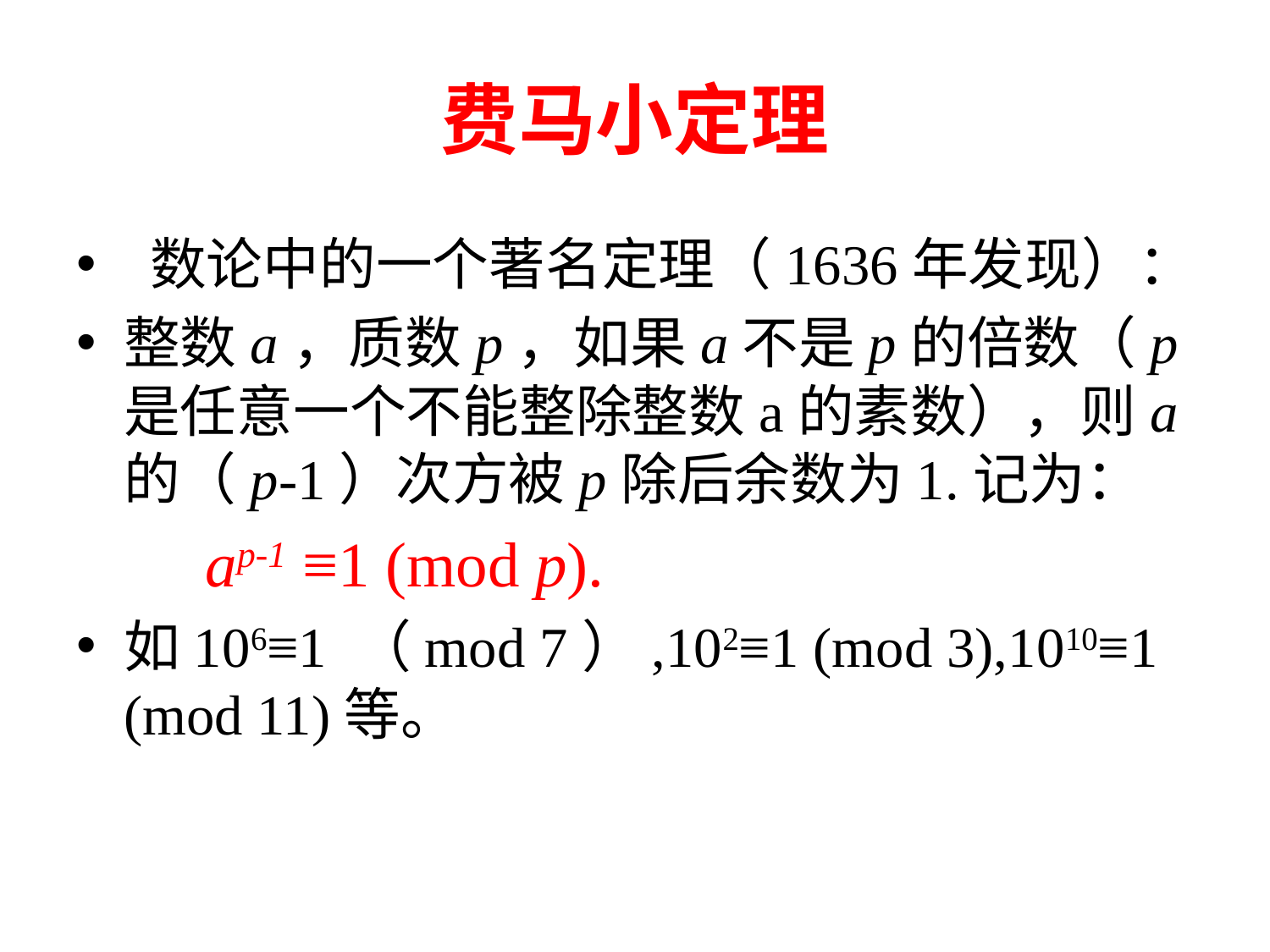

# 费马小定理
 数论中的一个著名定理（1636年发现）：
整数a，质数p，如果a不是p的倍数（p是任意一个不能整除整数a的素数），则a的（p-1）次方被p除后余数为1.记为：
         ap-1 ≡1 (mod p).
如106≡1 （mod 7）,102≡1 (mod 3),1010≡1 (mod 11)等。